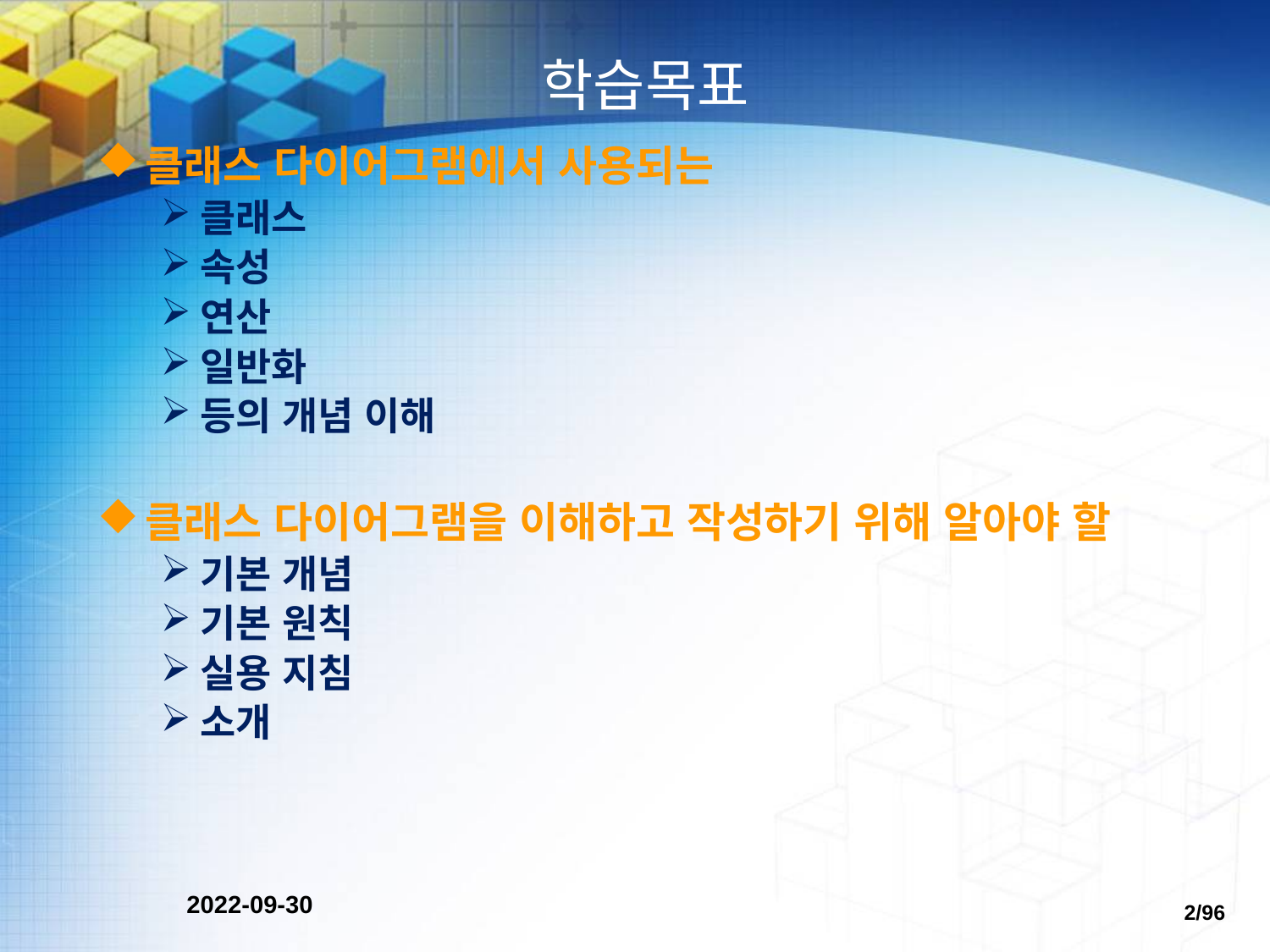

# 학습목표
클래스 다이어그램에서 사용되는
클래스
속성
연산
일반화
등의 개념 이해

클래스 다이어그램을 이해하고 작성하기 위해 알아야 할
기본 개념
기본 원칙
실용 지침
소개
2/96
2022-09-30